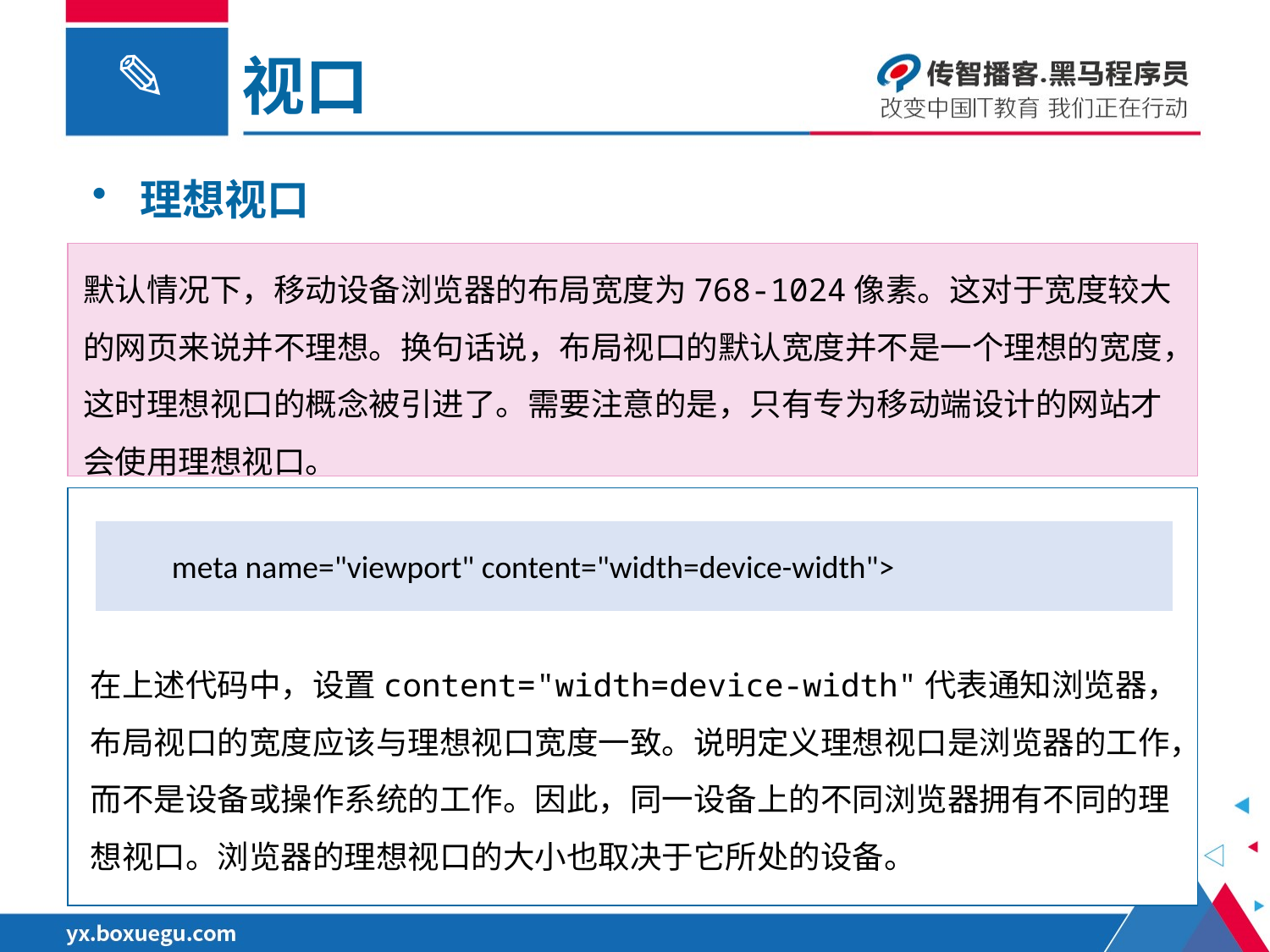

视口
理想视口

默认情况下，移动设备浏览器的布局宽度为768-1024像素。这对于宽度较大的网页来说并不理想。换句话说，布局视口的默认宽度并不是一个理想的宽度，这时理想视口的概念被引进了。需要注意的是，只有专为移动端设计的网站才会使用理想视口。

meta name="viewport" content="width=device-width">

在上述代码中，设置content="width=device-width"代表通知浏览器，布局视口的宽度应该与理想视口宽度一致。说明定义理想视口是浏览器的工作，而不是设备或操作系统的工作。因此，同一设备上的不同浏览器拥有不同的理想视口。浏览器的理想视口的大小也取决于它所处的设备。